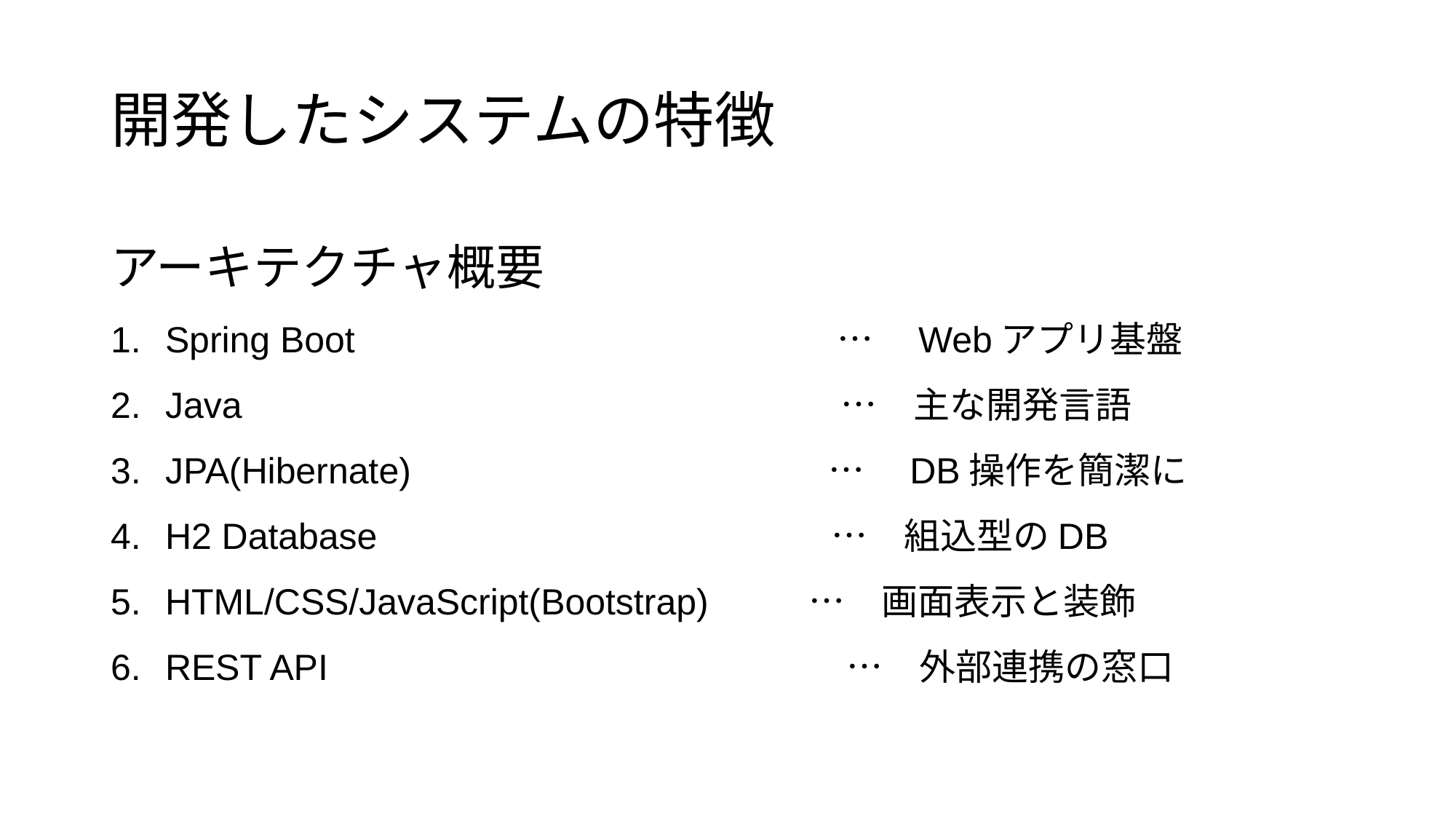

# 開発したシステムの特徴
アーキテクチャ概要
Spring Boot　　　　　　　　　　　　　…　Webアプリ基盤
Java　　　　　　　　　　　　　　　　 …　主な開発言語
JPA(Hibernate)　　　　　　　　　　　 …　DB操作を簡潔に
H2 Database　　　　　　　　　　　　 …　組込型のDB
HTML/CSS/JavaScript(Bootstrap) 　　 …　画面表示と装飾
REST API　　　　　　　　　　　　　　…　外部連携の窓口